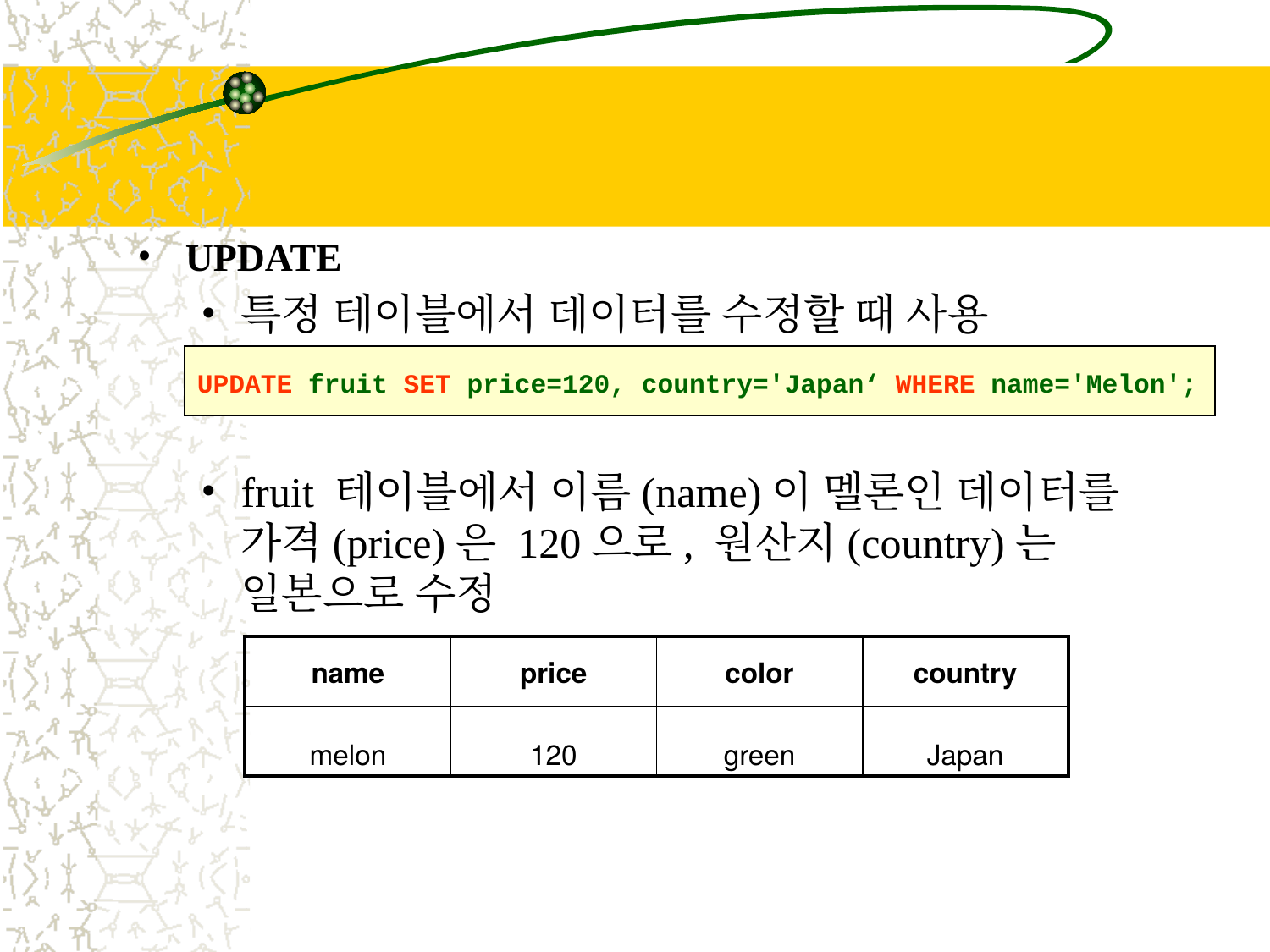

#
UPDATE
특정 테이블에서 데이터를 수정할 때 사용

fruit 테이블에서 이름(name)이 멜론인 데이터를 가격(price)은 120으로, 원산지(country)는 일본으로 수정
UPDATE fruit SET price=120, country='Japan‘ WHERE name='Melon';
| name | price | color | country |
| --- | --- | --- | --- |
| melon | 120 | green | Japan |